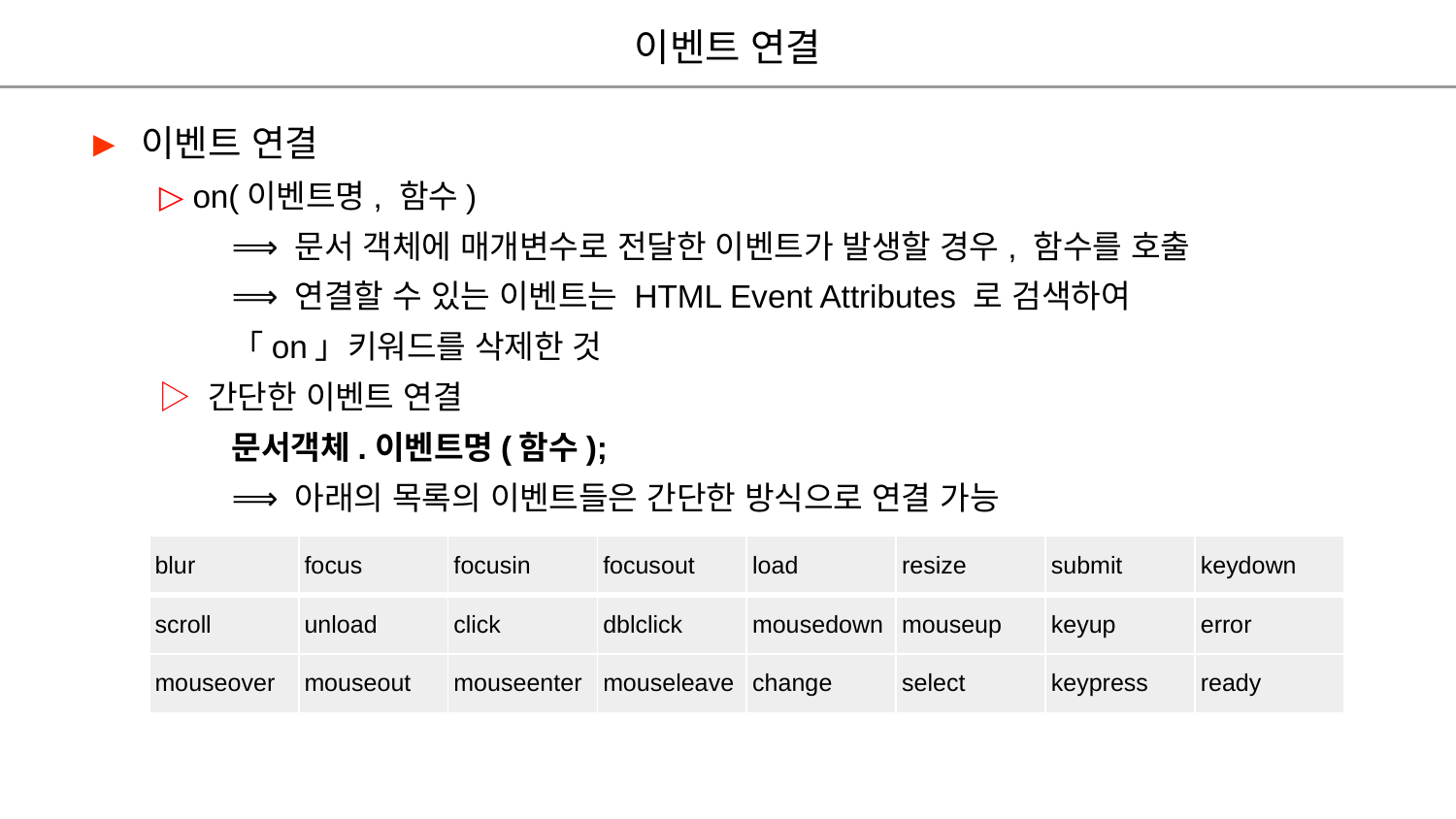

이벤트 연결
► 이벤트 연결
▷ on(이벤트명, 함수)
⟹ 문서 객체에 매개변수로 전달한 이벤트가 발생할 경우, 함수를 호출
⟹ 연결할 수 있는 이벤트는 HTML Event Attributes 로 검색하여
「on」키워드를 삭제한 것
▷ 간단한 이벤트 연결
	문서객체.이벤트명(함수);
⟹ 아래의 목록의 이벤트들은 간단한 방식으로 연결 가능

| blur | focus | focusin | focusout | load | resize | submit | keydown |
| --- | --- | --- | --- | --- | --- | --- | --- |
| scroll | unload | click | dblclick | mousedown | mouseup | keyup | error |
| mouseover | mouseout | mouseenter | mouseleave | change | select | keypress | ready |